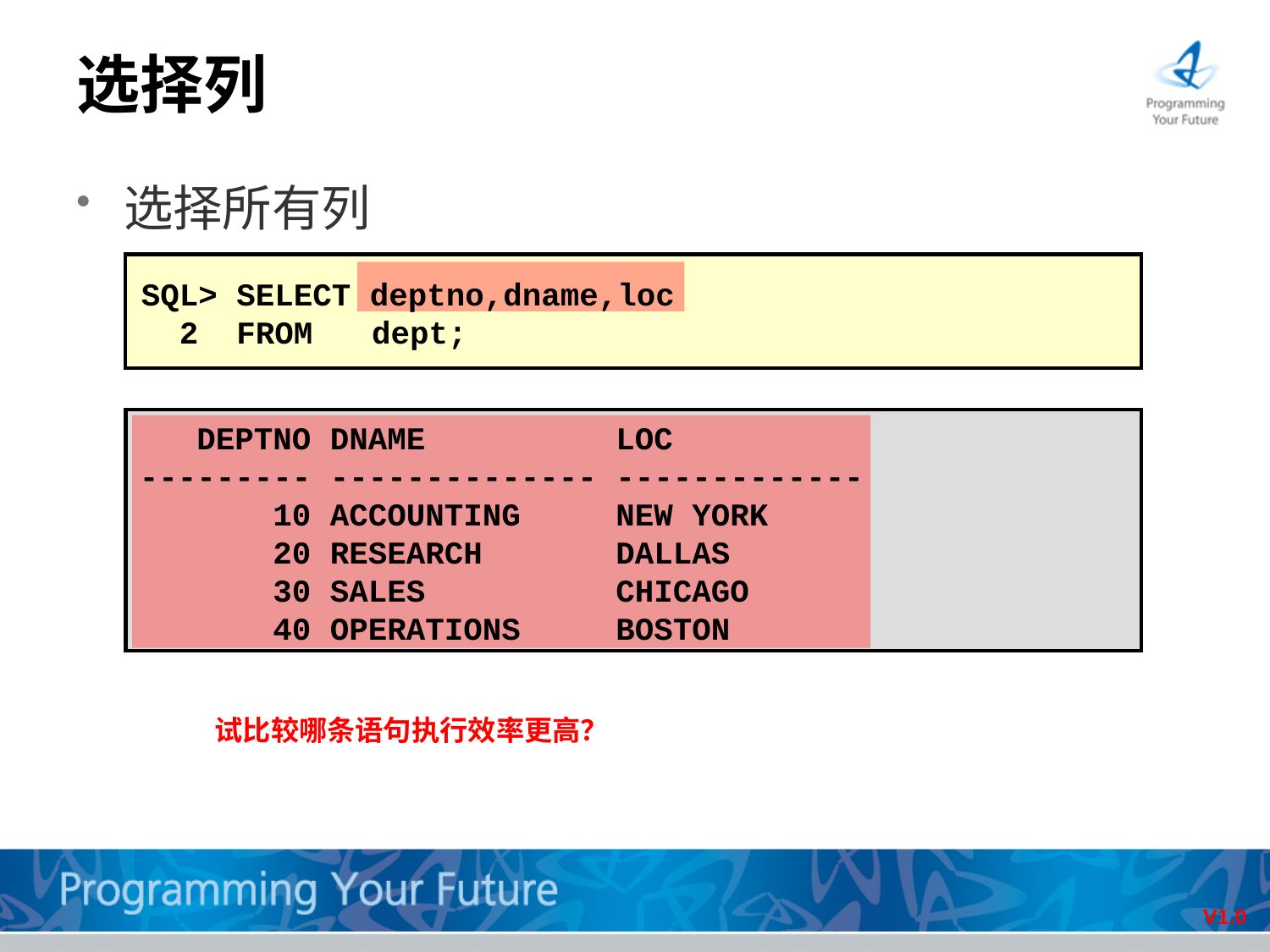

# 选择列
选择所有列
SQL> SELECT deptno,dname,loc
  2  FROM 	dept;

   DEPTNO DNAME          LOC
--------- -------------- -------------
       10 ACCOUNTING     NEW YORK
       20 RESEARCH       DALLAS
       30 SALES          CHICAGO
       40 OPERATIONS     BOSTON

试比较哪条语句执行效率更高？